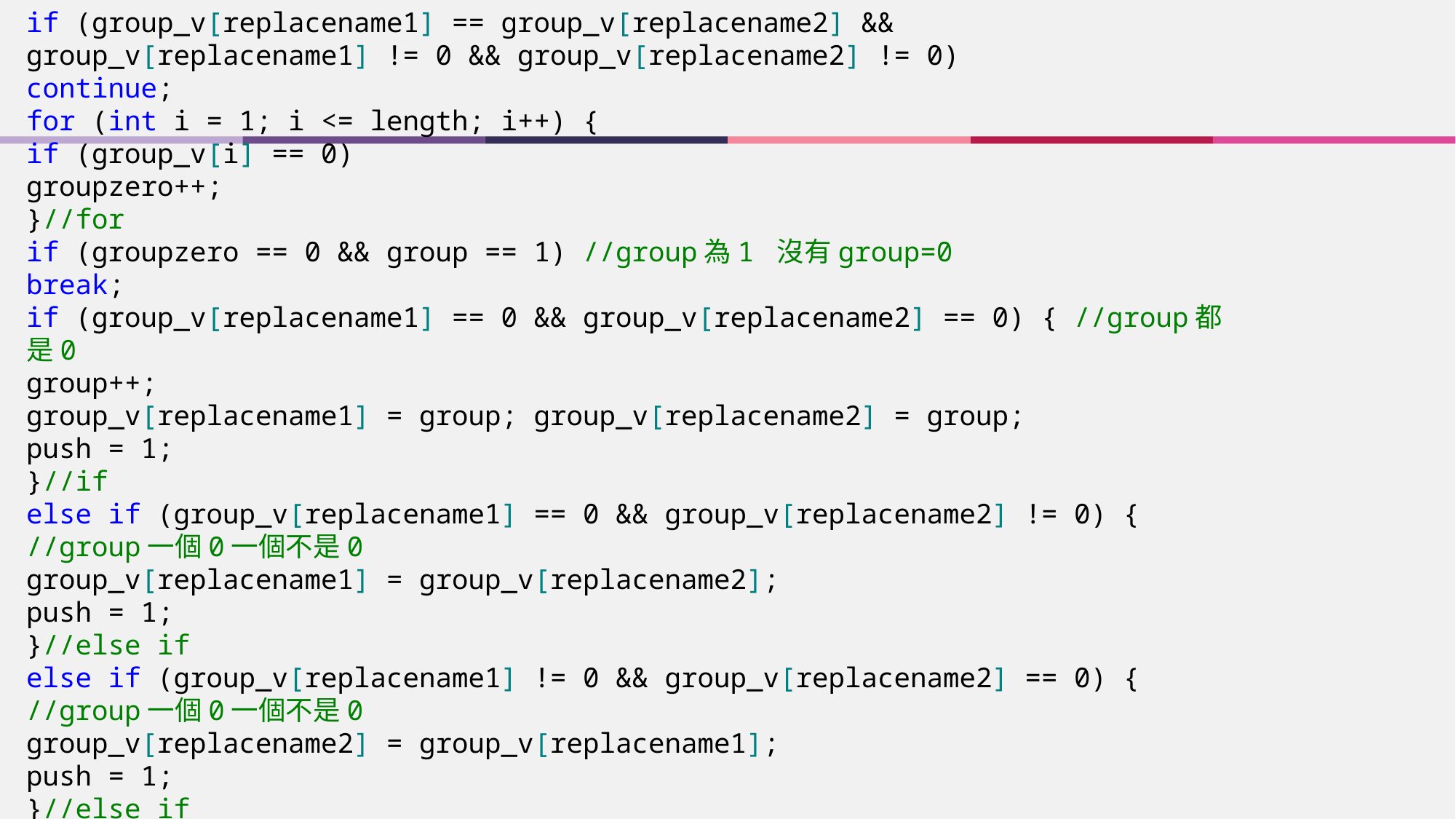

if (group_v[replacename1] == group_v[replacename2] &&
group_v[replacename1] != 0 && group_v[replacename2] != 0)
continue;
for (int i = 1; i <= length; i++) {
if (group_v[i] == 0)
groupzero++;
}//for
if (groupzero == 0 && group == 1) //group為1 沒有group=0
break;
if (group_v[replacename1] == 0 && group_v[replacename2] == 0) { //group都是0
group++;
group_v[replacename1] = group; group_v[replacename2] = group;
push = 1;
}//if
else if (group_v[replacename1] == 0 && group_v[replacename2] != 0) { //group一個0一個不是0
group_v[replacename1] = group_v[replacename2];
push = 1;
}//else if
else if (group_v[replacename1] != 0 && group_v[replacename2] == 0) { //group一個0一個不是0
group_v[replacename2] = group_v[replacename1];
push = 1;
}//else if